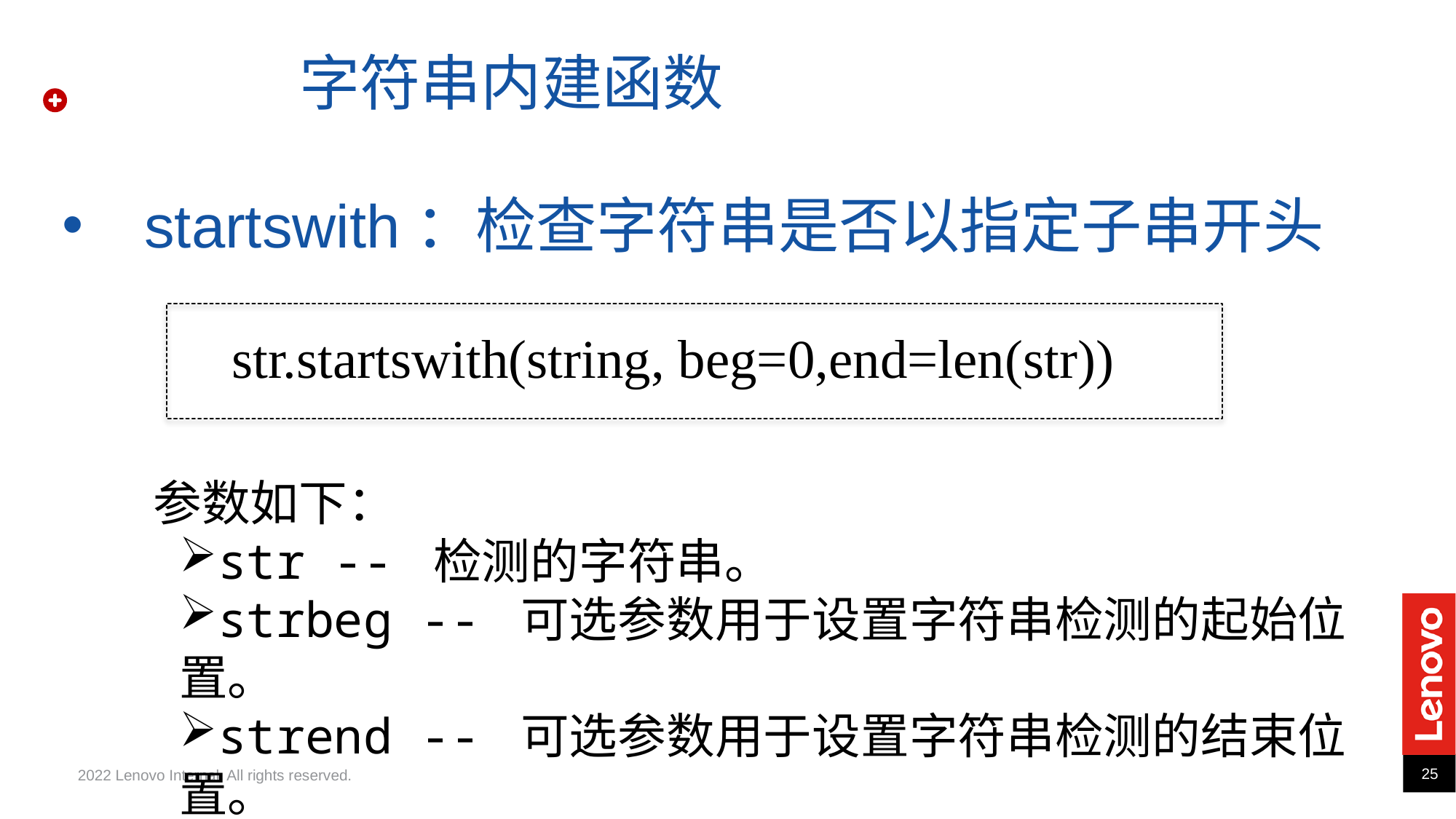

字符串内建函数
startswith：检查字符串是否以指定子串开头

str.startswith(string, beg=0,end=len(str))
参数如下：
str -- 检测的字符串。
strbeg -- 可选参数用于设置字符串检测的起始位置。
strend -- 可选参数用于设置字符串检测的结束位置。